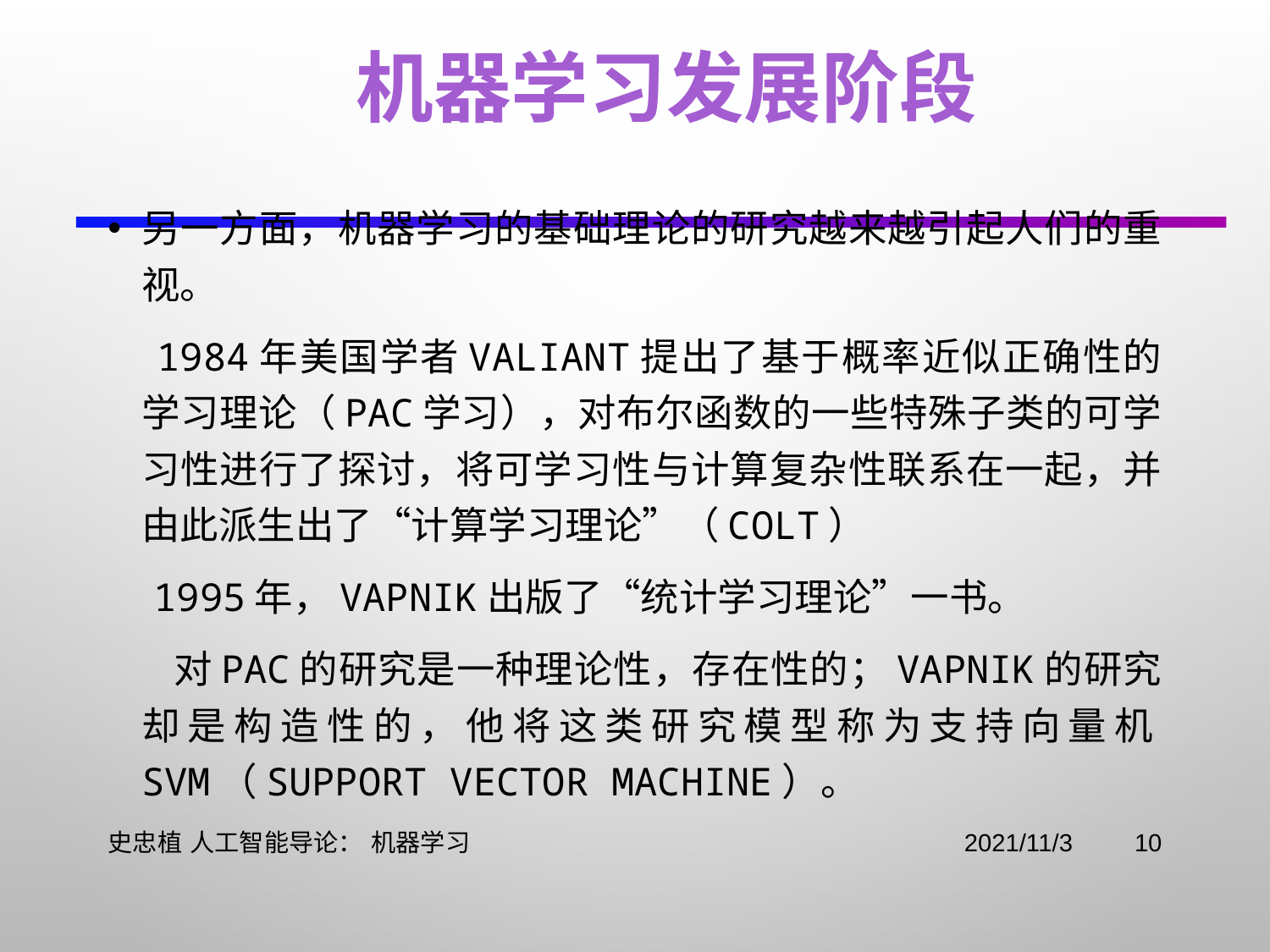

机器学习发展阶段
另一方面，机器学习的基础理论的研究越来越引起人们的重视。
  1984年美国学者Valiant提出了基于概率近似正确性的学习理论（PAC学习），对布尔函数的一些特殊子类的可学习性进行了探讨，将可学习性与计算复杂性联系在一起，并由此派生出了“计算学习理论”（COLT）
  1995年，Vapnik出版了“统计学习理论”一书。
      对PAC的研究是一种理论性，存在性的；Vapnik的研究却是构造性的，他将这类研究模型称为支持向量机SVM（Support Vector Machine）。

史忠植 人工智能导论： 机器学习
2021/11/3
10